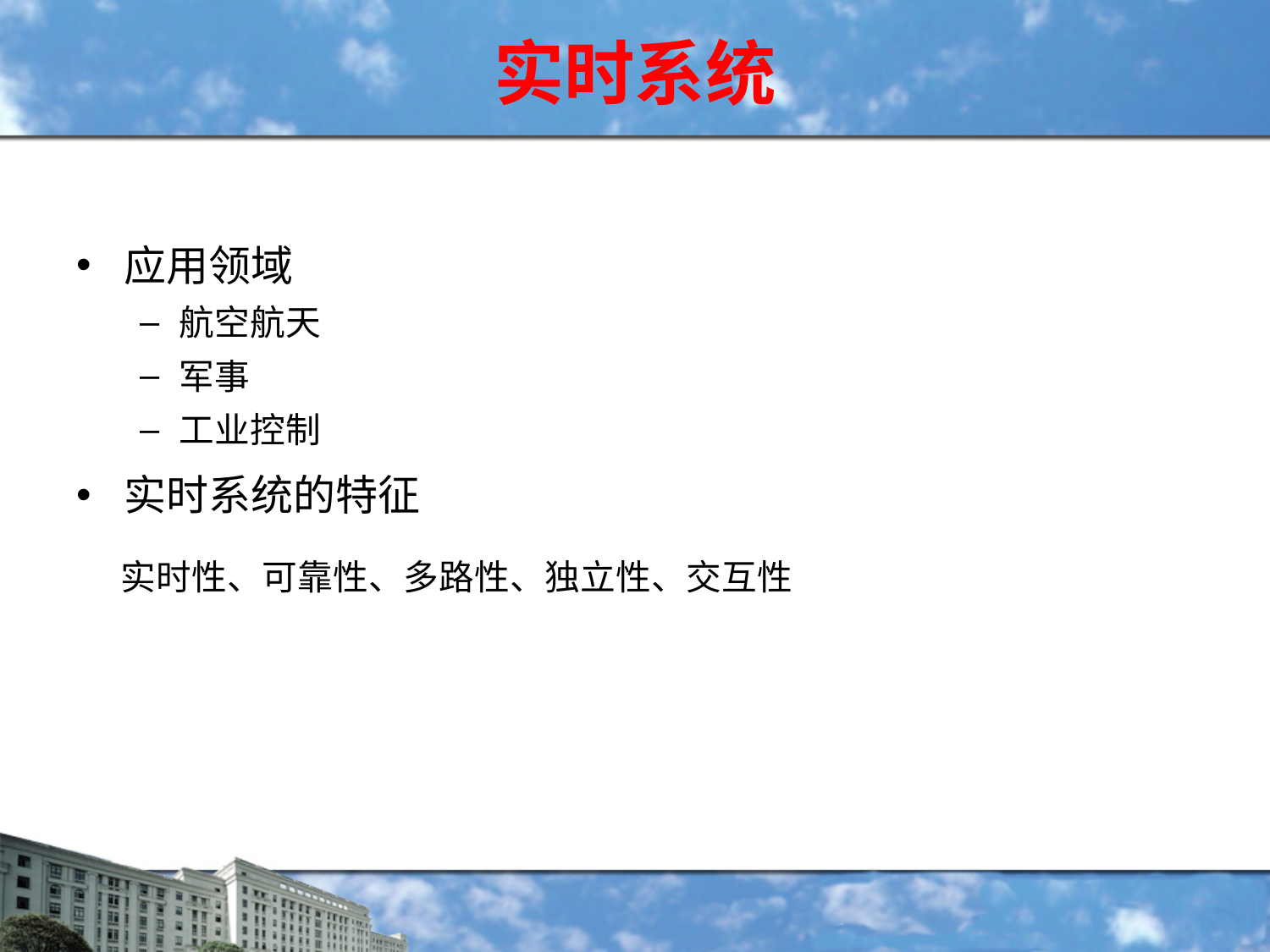

# 实时系统
应用领域
航空航天
军事
工业控制
实时系统的特征
   实时性、可靠性、多路性、独立性、交互性